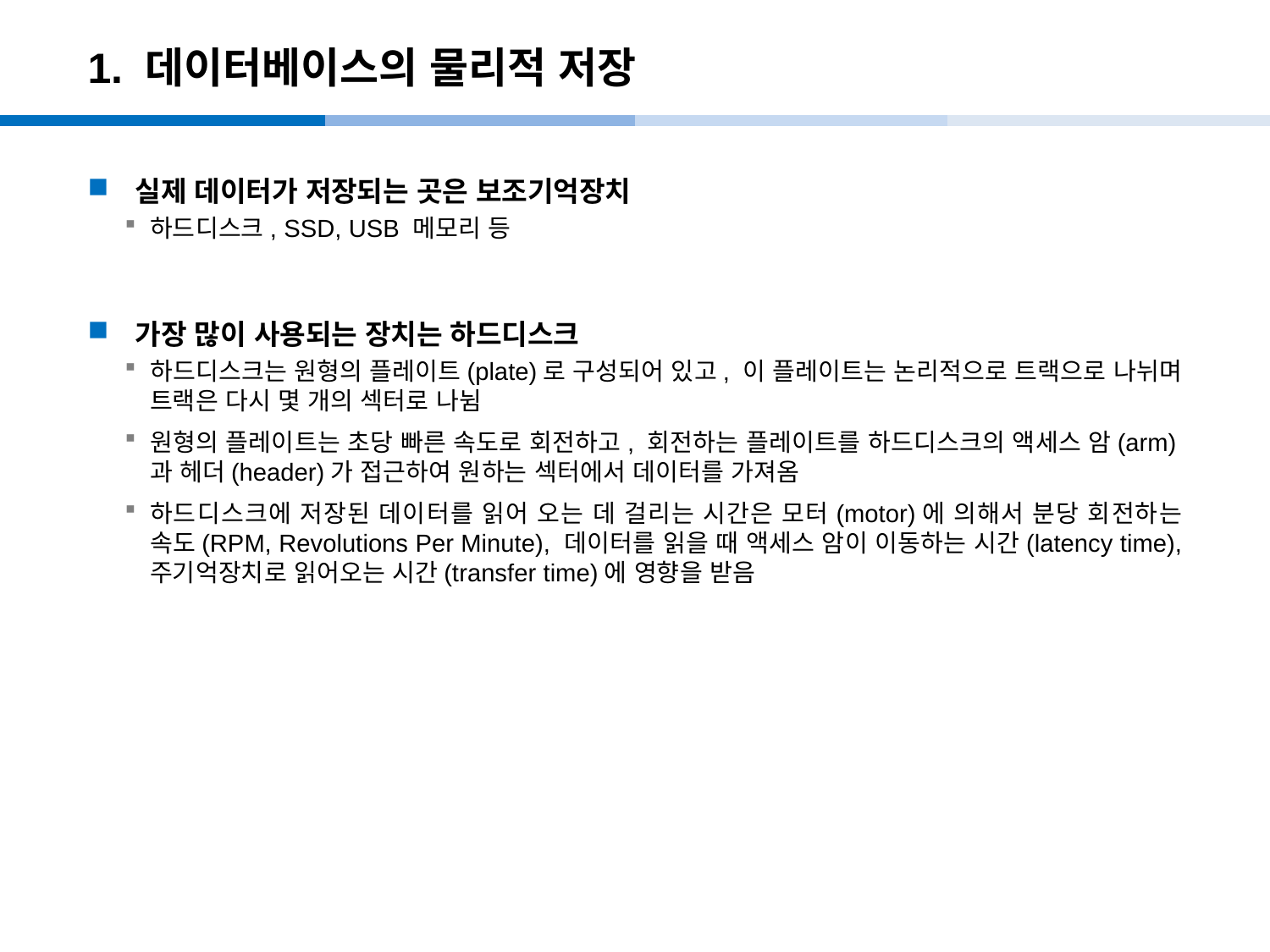

# 1. 데이터베이스의 물리적 저장
실제 데이터가 저장되는 곳은 보조기억장치
하드디스크, SSD, USB 메모리 등

가장 많이 사용되는 장치는 하드디스크
하드디스크는 원형의 플레이트(plate)로 구성되어 있고, 이 플레이트는 논리적으로 트랙으로 나뉘며 트랙은 다시 몇 개의 섹터로 나뉨
원형의 플레이트는 초당 빠른 속도로 회전하고, 회전하는 플레이트를 하드디스크의 액세스 암(arm)과 헤더(header)가 접근하여 원하는 섹터에서 데이터를 가져옴
하드디스크에 저장된 데이터를 읽어 오는 데 걸리는 시간은 모터(motor)에 의해서 분당 회전하는 속도(RPM, Revolutions Per Minute), 데이터를 읽을 때 액세스 암이 이동하는 시간(latency time), 주기억장치로 읽어오는 시간(transfer time)에 영향을 받음